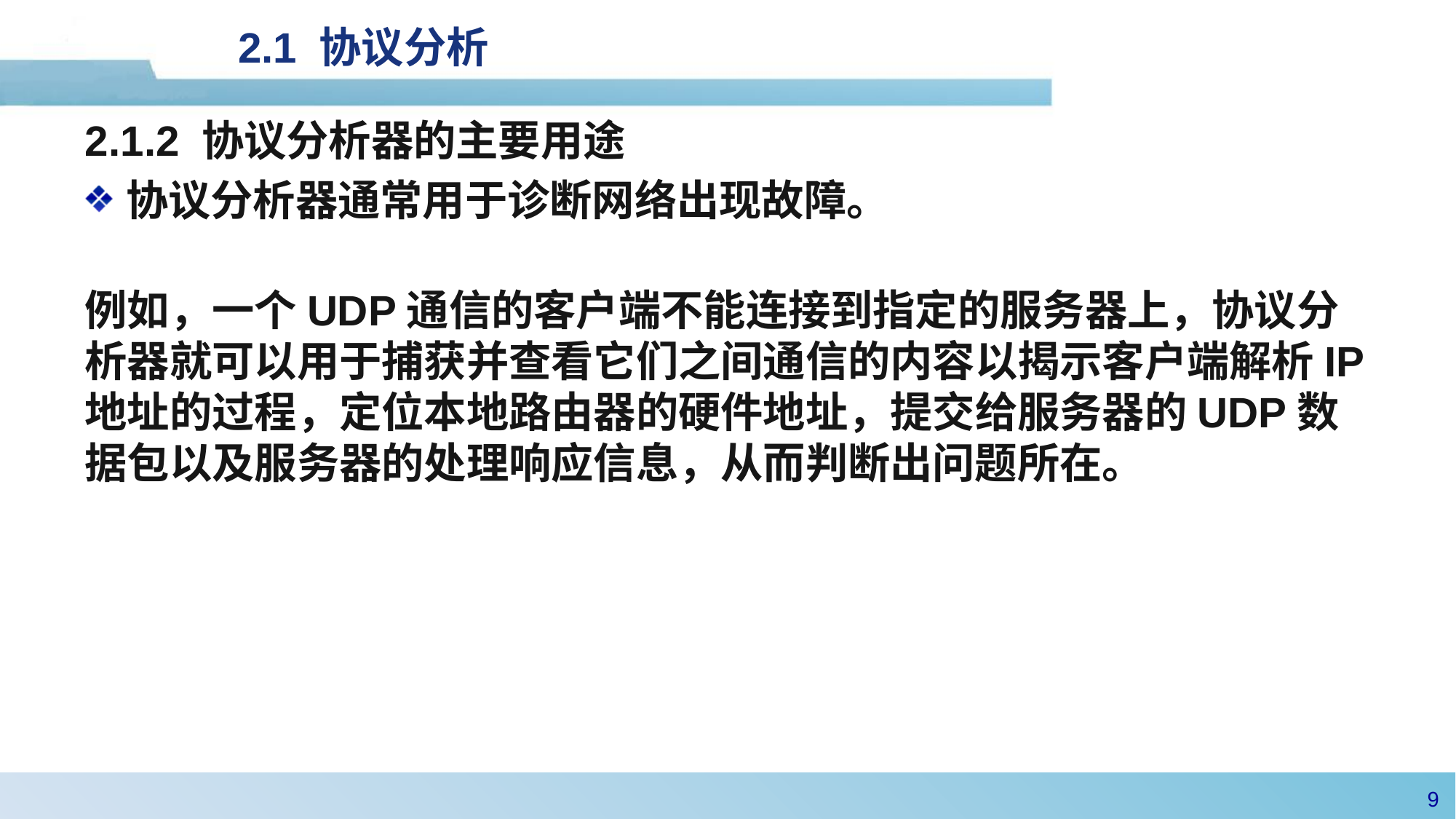

# 2.1 协议分析
2.1.2 协议分析器的主要用途
协议分析器通常用于诊断网络出现故障。
例如，一个UDP通信的客户端不能连接到指定的服务器上，协议分析器就可以用于捕获并查看它们之间通信的内容以揭示客户端解析IP地址的过程，定位本地路由器的硬件地址，提交给服务器的UDP数据包以及服务器的处理响应信息，从而判断出问题所在。
9